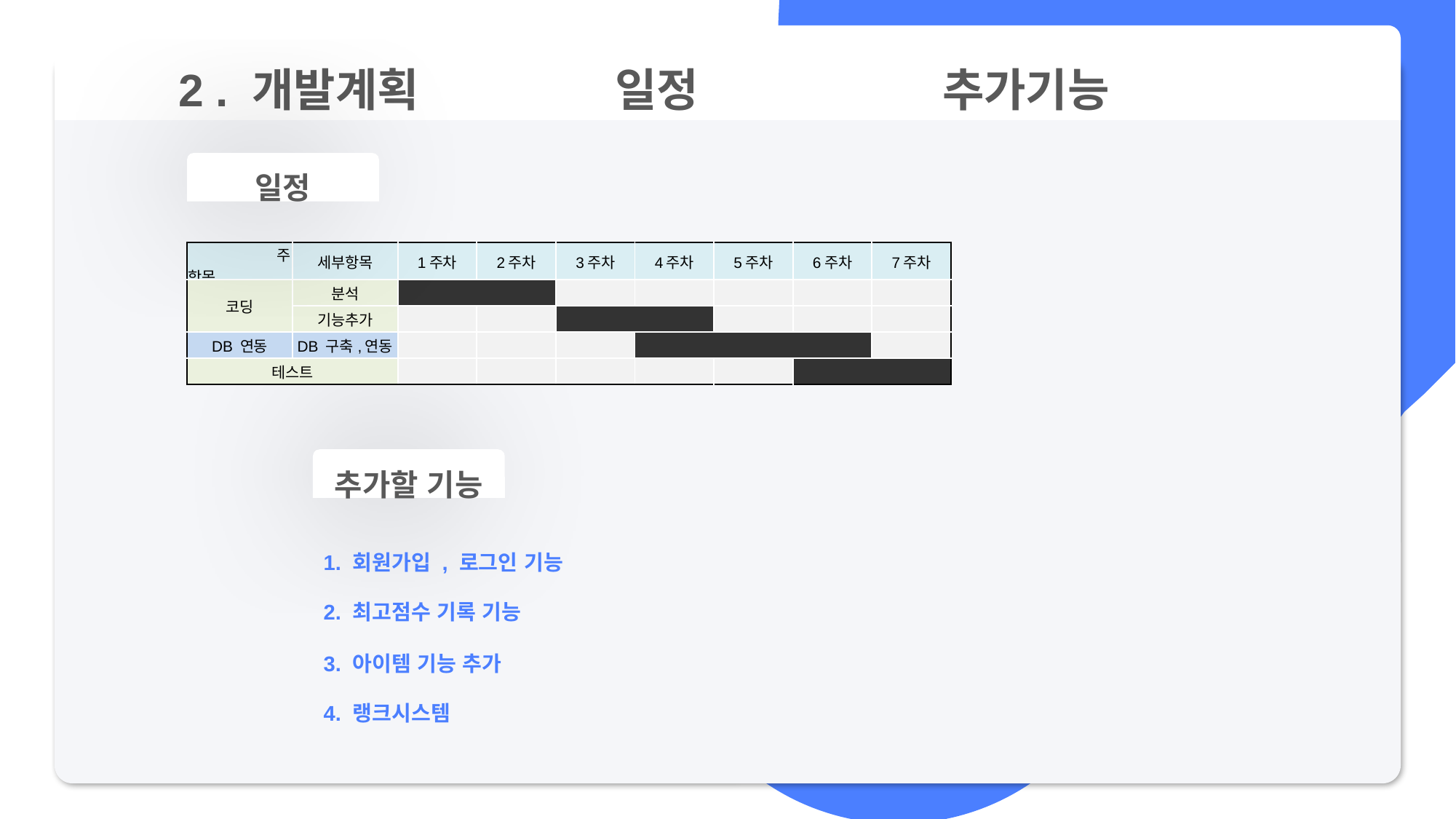

2 . 개발계획		일정			추가기능

일정
| 주 항목 | 세부항목 | 1주차 | 2주차 | 3주차 | 4주차 | 5주차 | 6주차 | 7주차 |
| --- | --- | --- | --- | --- | --- | --- | --- | --- |
| 코딩 | 분석 |  |  |  |  |  |  |  |
|  | 기능추가 |  |  |  |  |  |  |  |
| DB 연동 | DB 구축,연동 |  |  |  |  |  |  |  |
| 테스트 |  |  |  |  |  |  |  |  |
추가할 기능
1. 회원가입 , 로그인 기능
2. 최고점수 기록 기능
3. 아이템 기능 추가
4. 랭크시스템